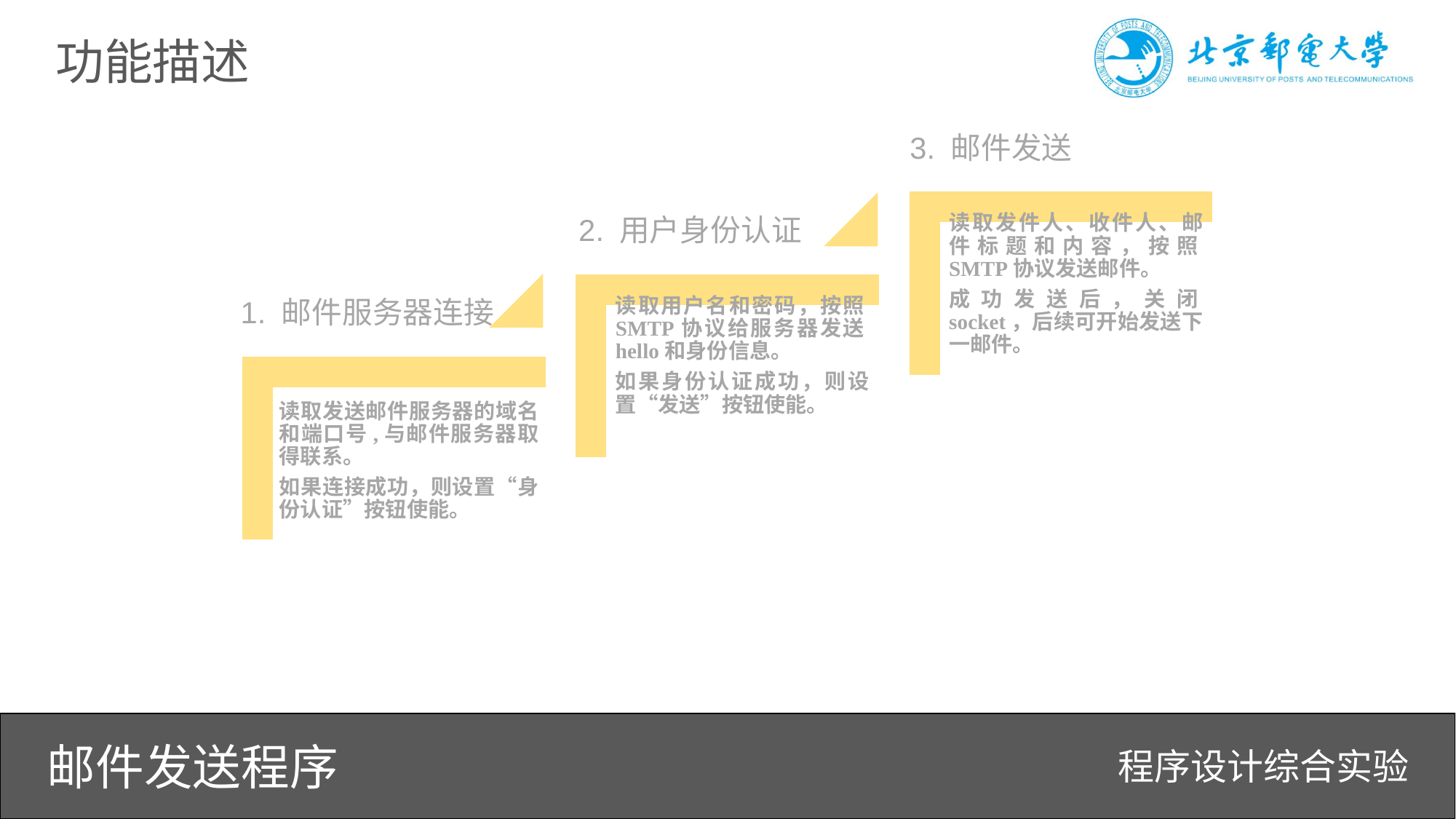

读取发送邮件服务器的域名和端口号,与邮件服务器取得联系。
如果连接成功，则设置“身份认证”按钮使能。

读取用户名和密码，按照SMTP协议给服务器发送hello和身份信息。
如果身份认证成功，则设置“发送”按钮使能。

读取发件人、收件人、邮件标题和内容，按照SMTP协议发送邮件。
成功发送后，关闭socket，后续可开始发送下一邮件。
3. 邮件发送
2. 用户身份认证
1. 邮件服务器连接